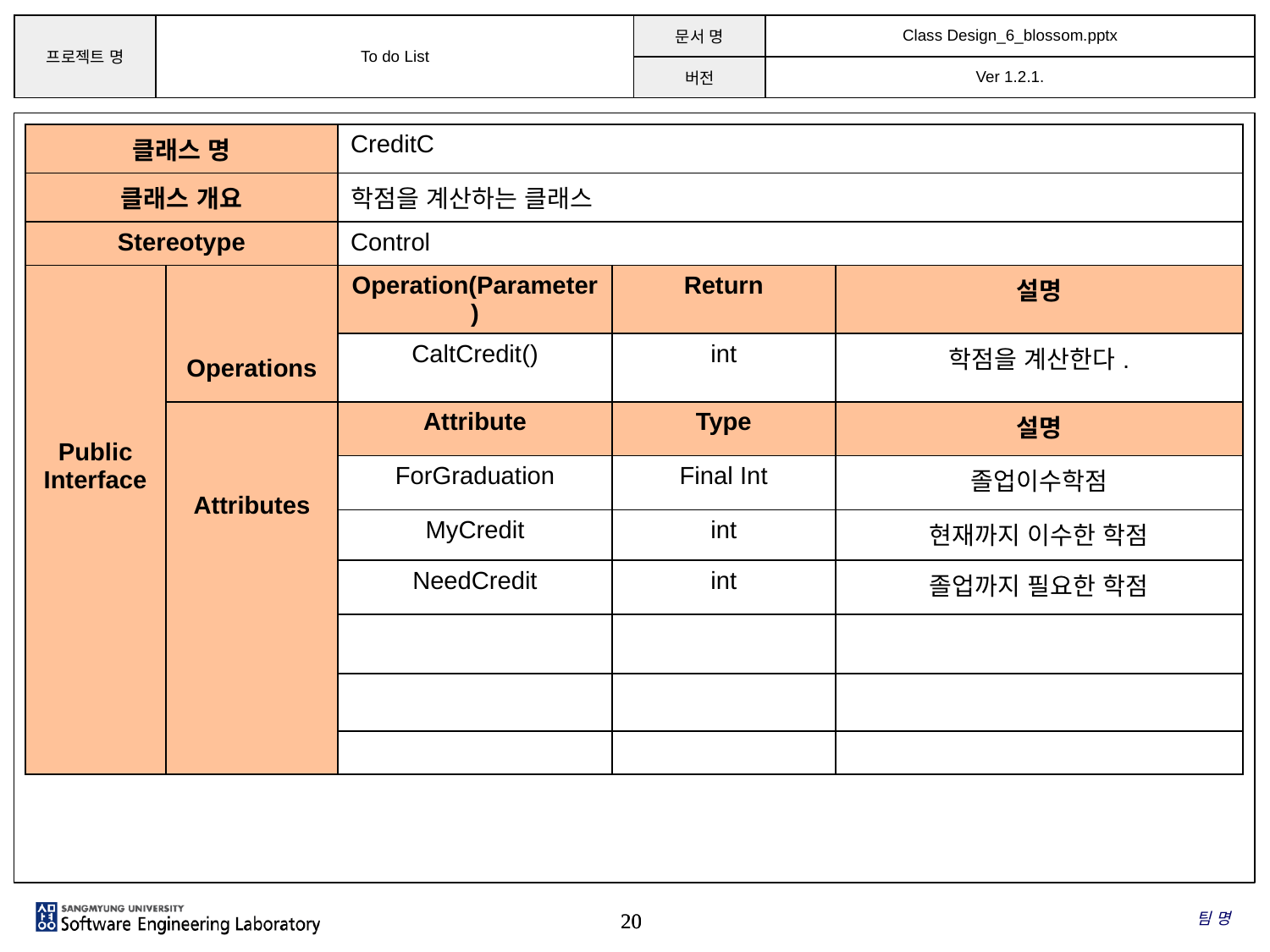

| 클래스 명 |  | CreditC |  |  |
| --- | --- | --- | --- | --- |
| 클래스 개요 |  | 학점을 계산하는 클래스 |  |  |
| Stereotype |  | Control |  |  |
| Public Interface | Operations | Operation(Parameter) | Return | 설명 |
|  |  | CaltCredit() | int | 학점을 계산한다. |
|  | Attributes | Attribute | Type | 설명 |
|  |  | ForGraduation | Final Int | 졸업이수학점 |
|  |  | MyCredit | int | 현재까지 이수한 학점 |
|  |  | NeedCredit | int | 졸업까지 필요한 학점 |
|  |  |  |  |  |
|  |  |  |  |  |
|  |  |  |  |  |
팀 명